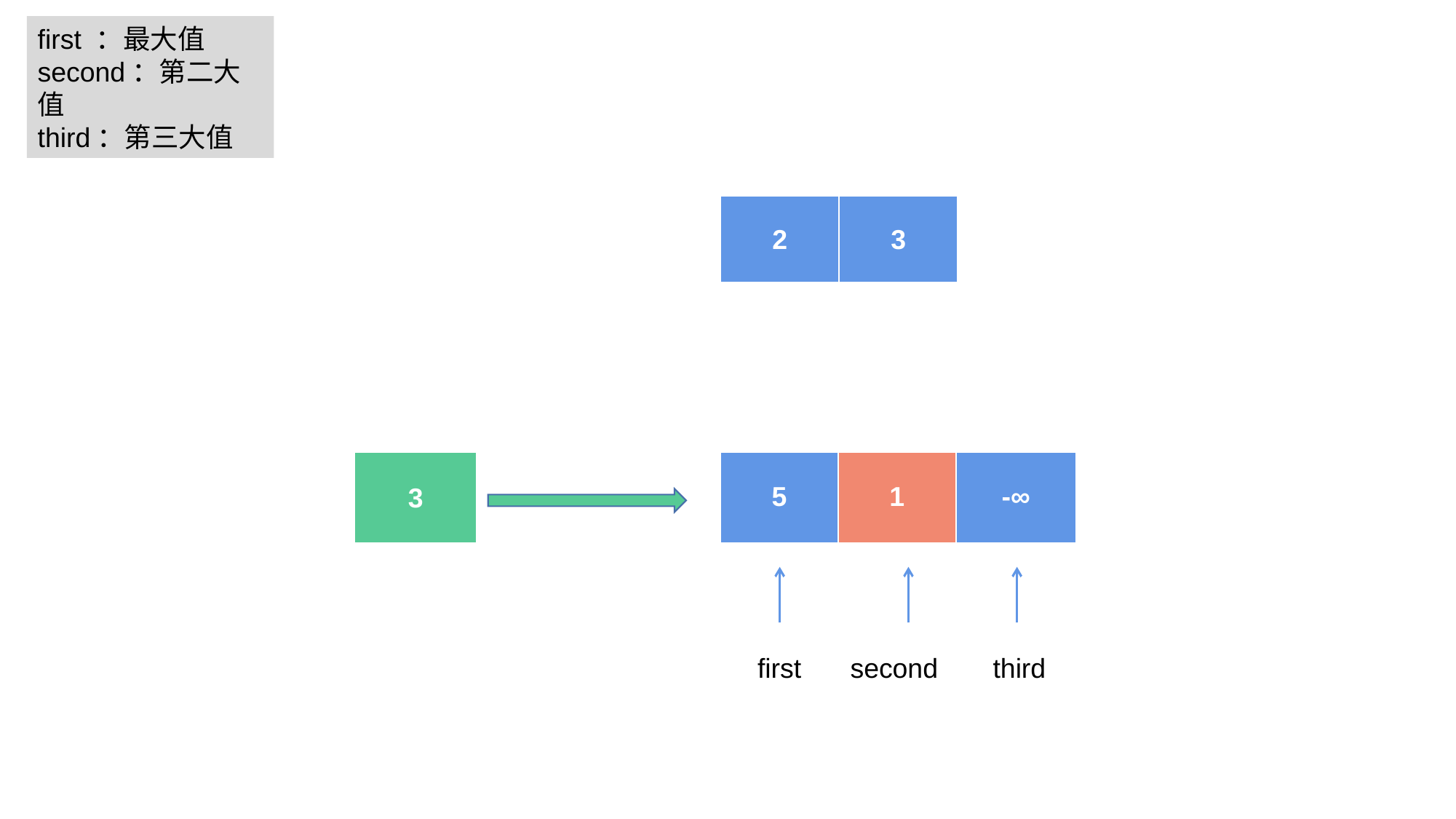

first ：最大值
second：第二大值
third：第三大值
| 2 |
| --- |
| 3 |
| --- |
| 3 |
| --- |
| 5 | 1 | -∞ |
| --- | --- | --- |

first
second
third